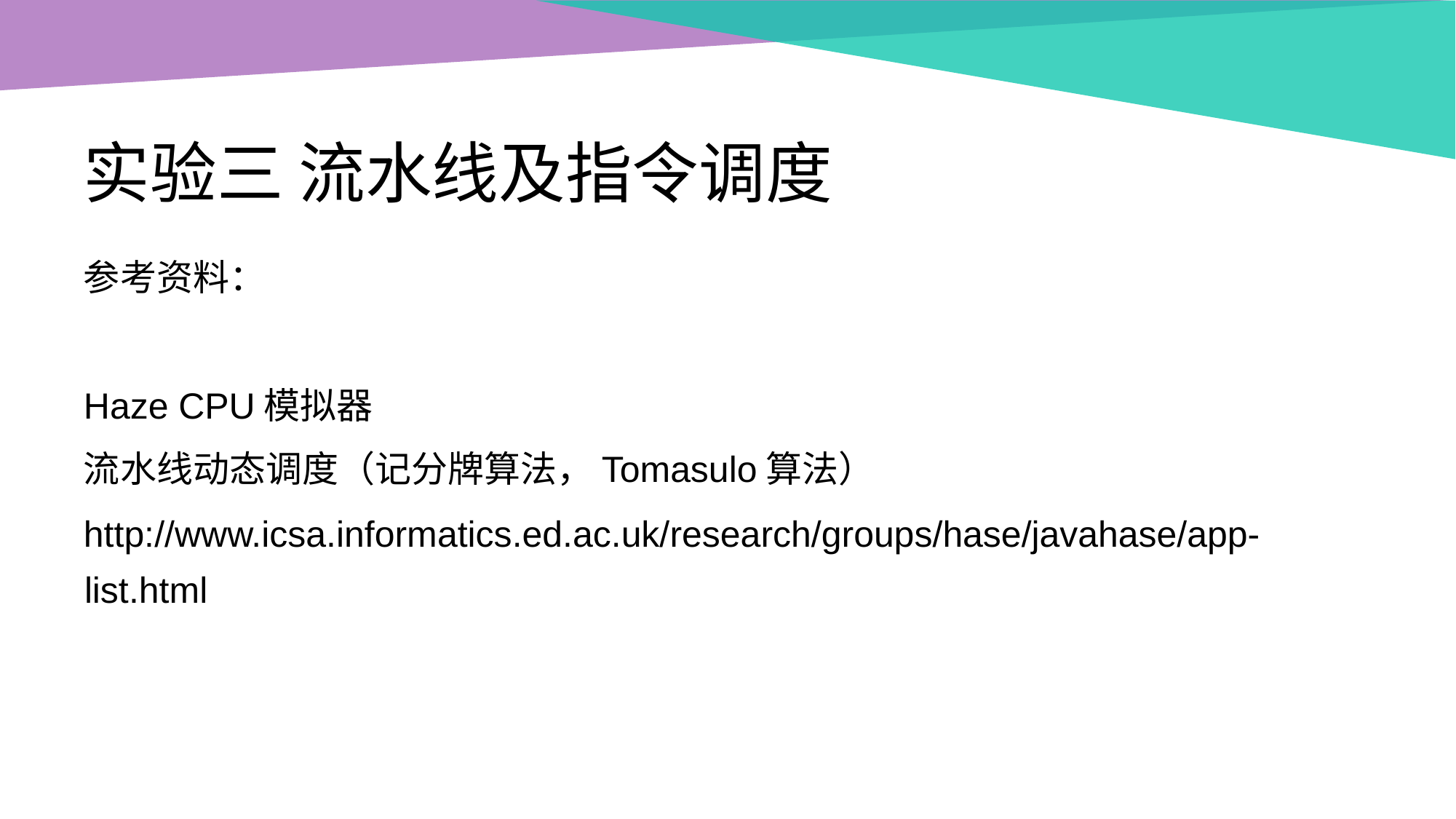

# 实验三 流水线及指令调度
参考资料：

Haze CPU模拟器
流水线动态调度（记分牌算法，Tomasulo算法）
http://www.icsa.informatics.ed.ac.uk/research/groups/hase/javahase/app-list.html